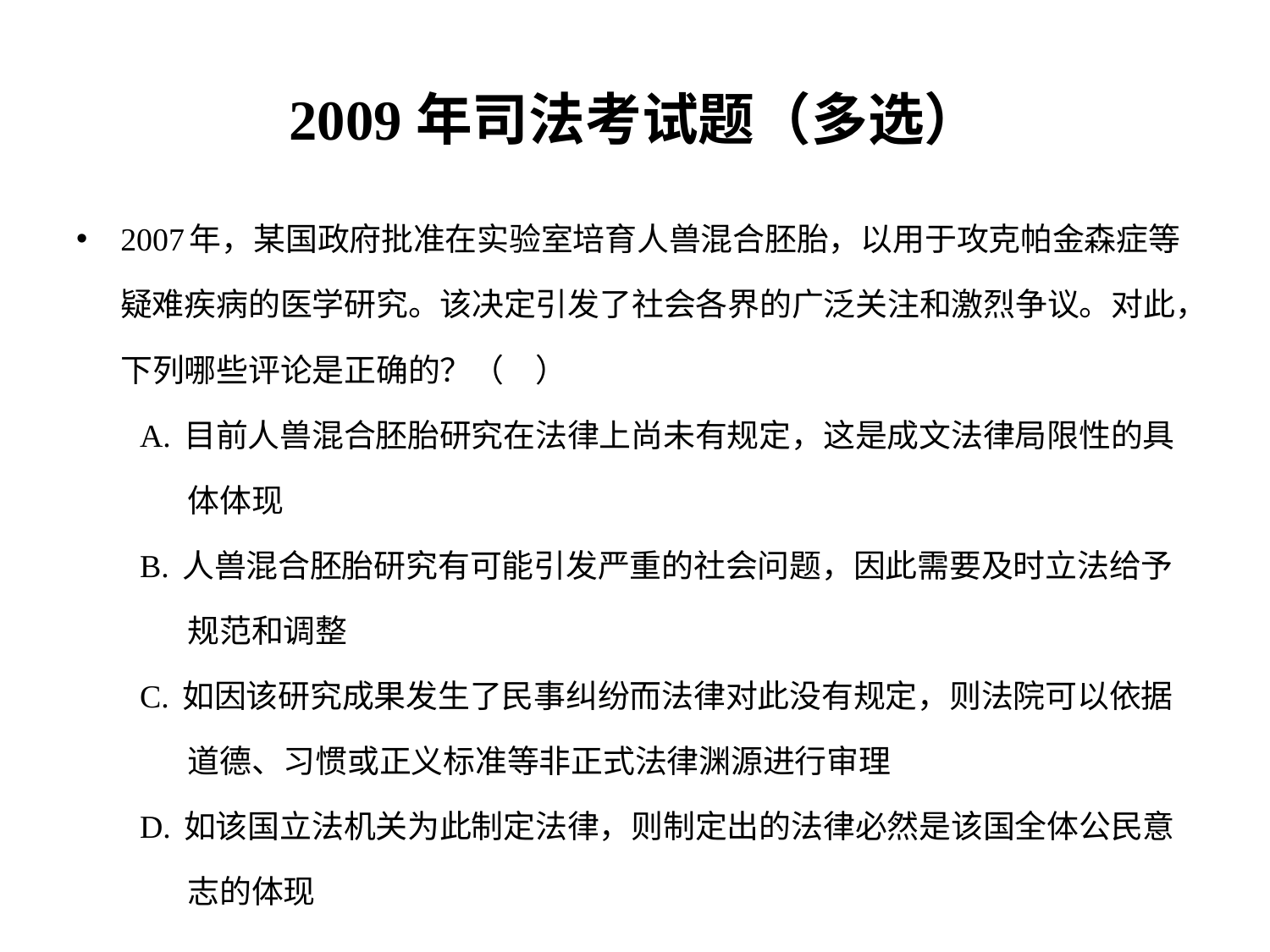

# 2009年司法考试题（多选）
2007年，某国政府批准在实验室培育人兽混合胚胎，以用于攻克帕金森症等疑难疾病的医学研究。该决定引发了社会各界的广泛关注和激烈争议。对此，下列哪些评论是正确的？（　）
 A. 目前人兽混合胚胎研究在法律上尚未有规定，这是成文法律局限性的具体体现
 B. 人兽混合胚胎研究有可能引发严重的社会问题，因此需要及时立法给予规范和调整
 C. 如因该研究成果发生了民事纠纷而法律对此没有规定，则法院可以依据道德、习惯或正义标准等非正式法律渊源进行审理
 D. 如该国立法机关为此制定法律，则制定出的法律必然是该国全体公民意志的体现